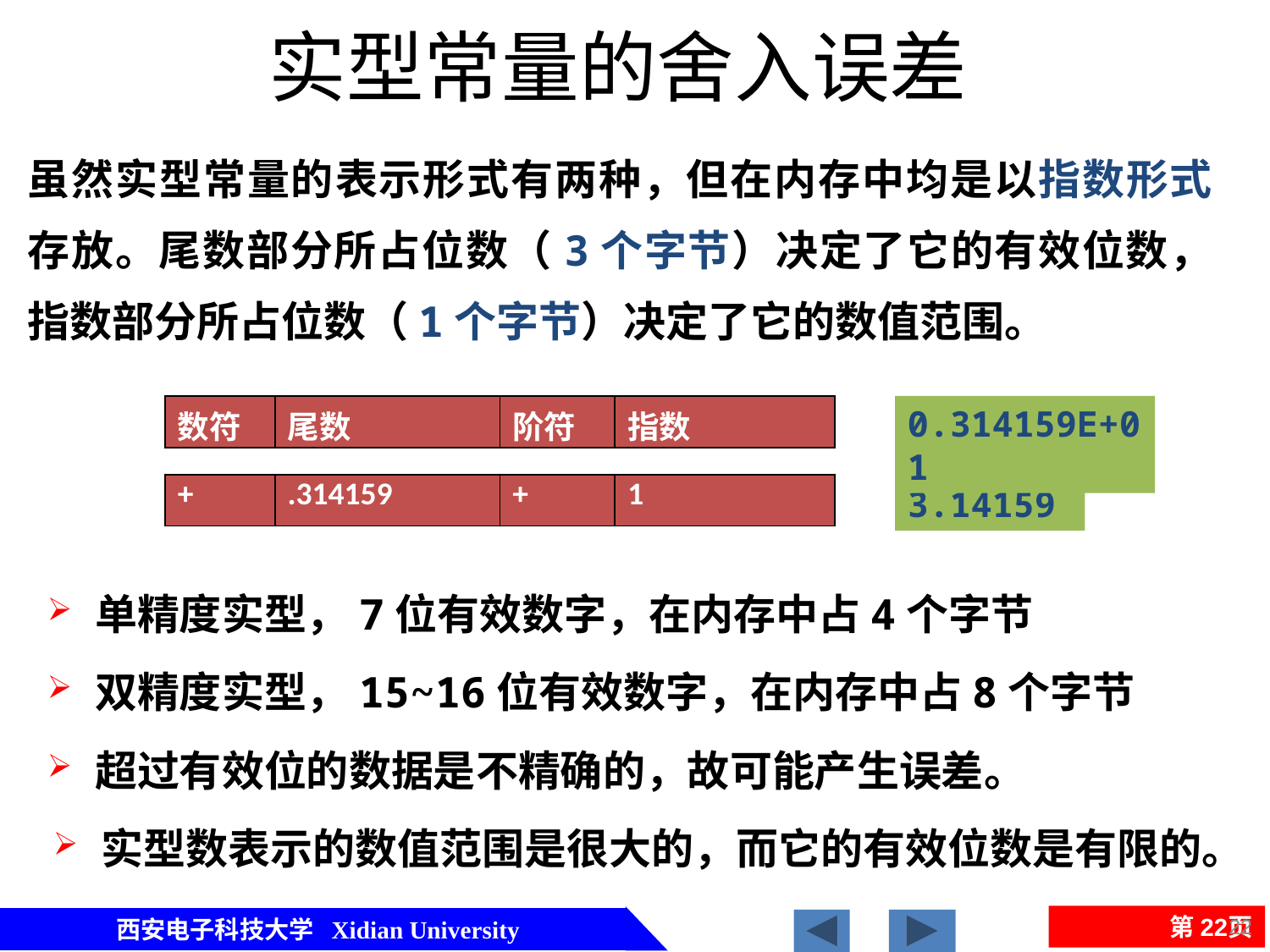

# 实型常量的舍入误差
虽然实型常量的表示形式有两种，但在内存中均是以指数形式存放。尾数部分所占位数（3个字节）决定了它的有效位数，指数部分所占位数（1个字节）决定了它的数值范围。
| 数符 | 尾数 | 阶符 | 指数 |
| --- | --- | --- | --- |
0.314159E+01
| + | .314159 | + | 1 |
| --- | --- | --- | --- |
3.14159
单精度实型，7位有效数字，在内存中占4个字节
双精度实型，15~16位有效数字，在内存中占8个字节
超过有效位的数据是不精确的，故可能产生误差。
实型数表示的数值范围是很大的，而它的有效位数是有限的。
22